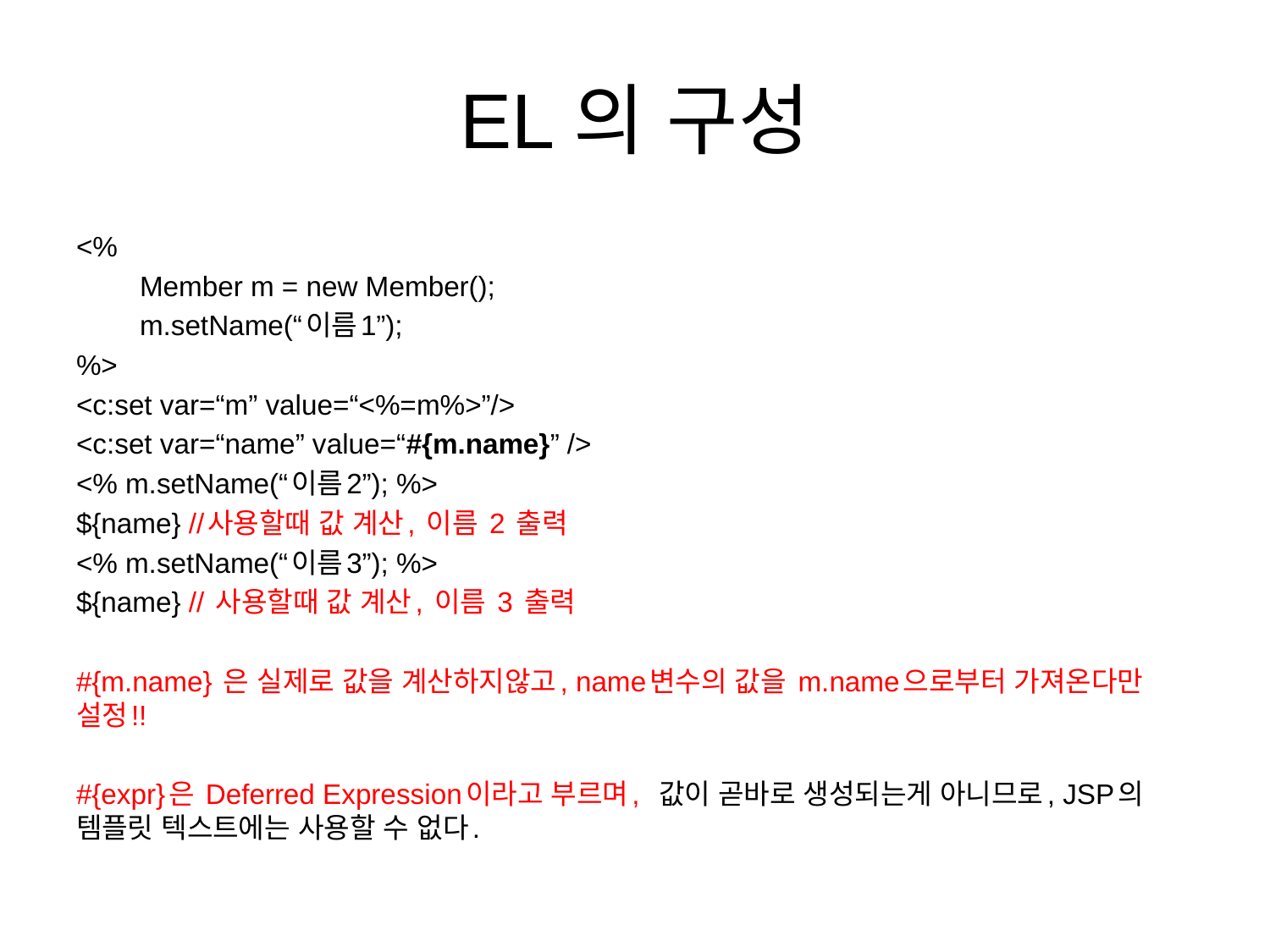

# EL의 구성
<%
	Member m = new Member();
	m.setName(“이름1”);
%>
<c:set var=“m” value=“<%=m%>”/>
<c:set var=“name” value=“#{m.name}” />
<% m.setName(“이름2”); %>
${name} //사용할때 값 계산, 이름 2 출력
<% m.setName(“이름3”); %>
${name} // 사용할때 값 계산, 이름 3 출력

#{m.name} 은 실제로 값을 계산하지않고, name변수의 값을 m.name으로부터 가져온다만 설정!!

#{expr}은 Deferred Expression이라고 부르며,  값이 곧바로 생성되는게 아니므로, JSP의 템플릿 텍스트에는 사용할 수 없다.